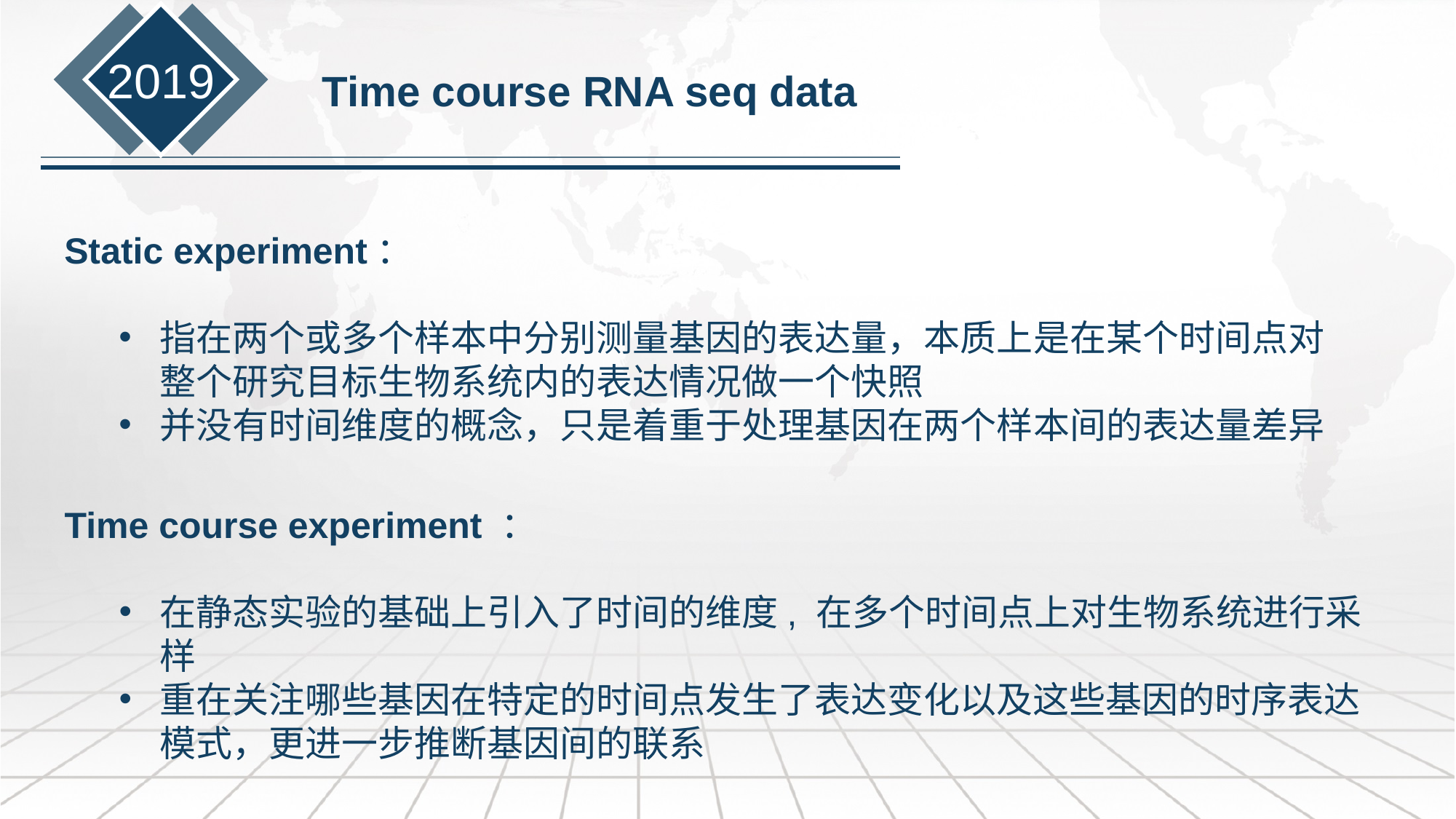

2019
Time course RNA seq data
Static experiment：

指在两个或多个样本中分别测量基因的表达量，本质上是在某个时间点对整个研究目标生物系统内的表达情况做一个快照
并没有时间维度的概念，只是着重于处理基因在两个样本间的表达量差异
Time course experiment ：

在静态实验的基础上引入了时间的维度, 在多个时间点上对生物系统进行采样
重在关注哪些基因在特定的时间点发生了表达变化以及这些基因的时序表达模式，更进一步推断基因间的联系